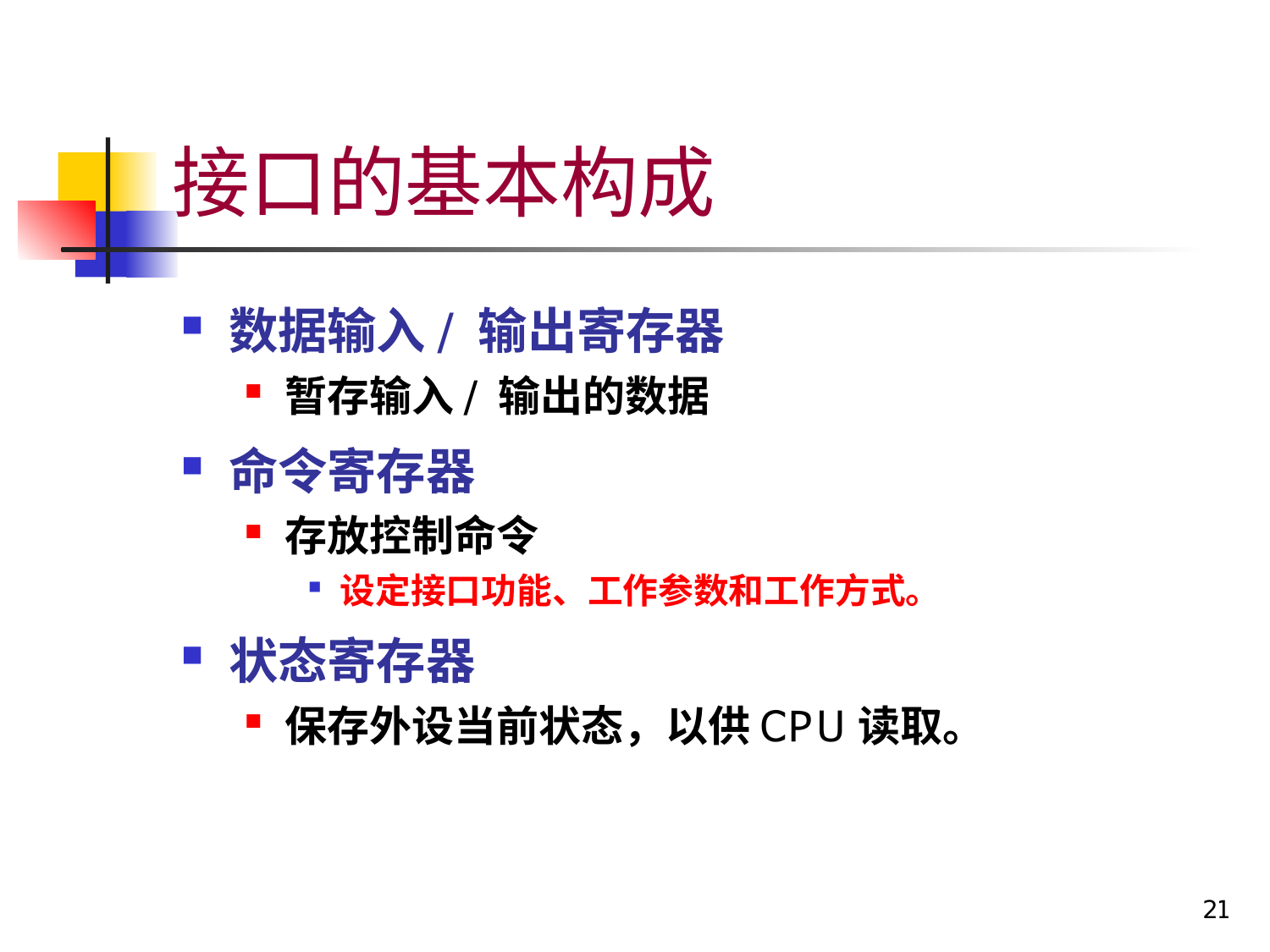

# 接口的基本构成
数据输入/输出寄存器
暂存输入/输出的数据
命令寄存器
存放控制命令
设定接口功能、工作参数和工作方式。
状态寄存器
保存外设当前状态，以供CPU读取。
21